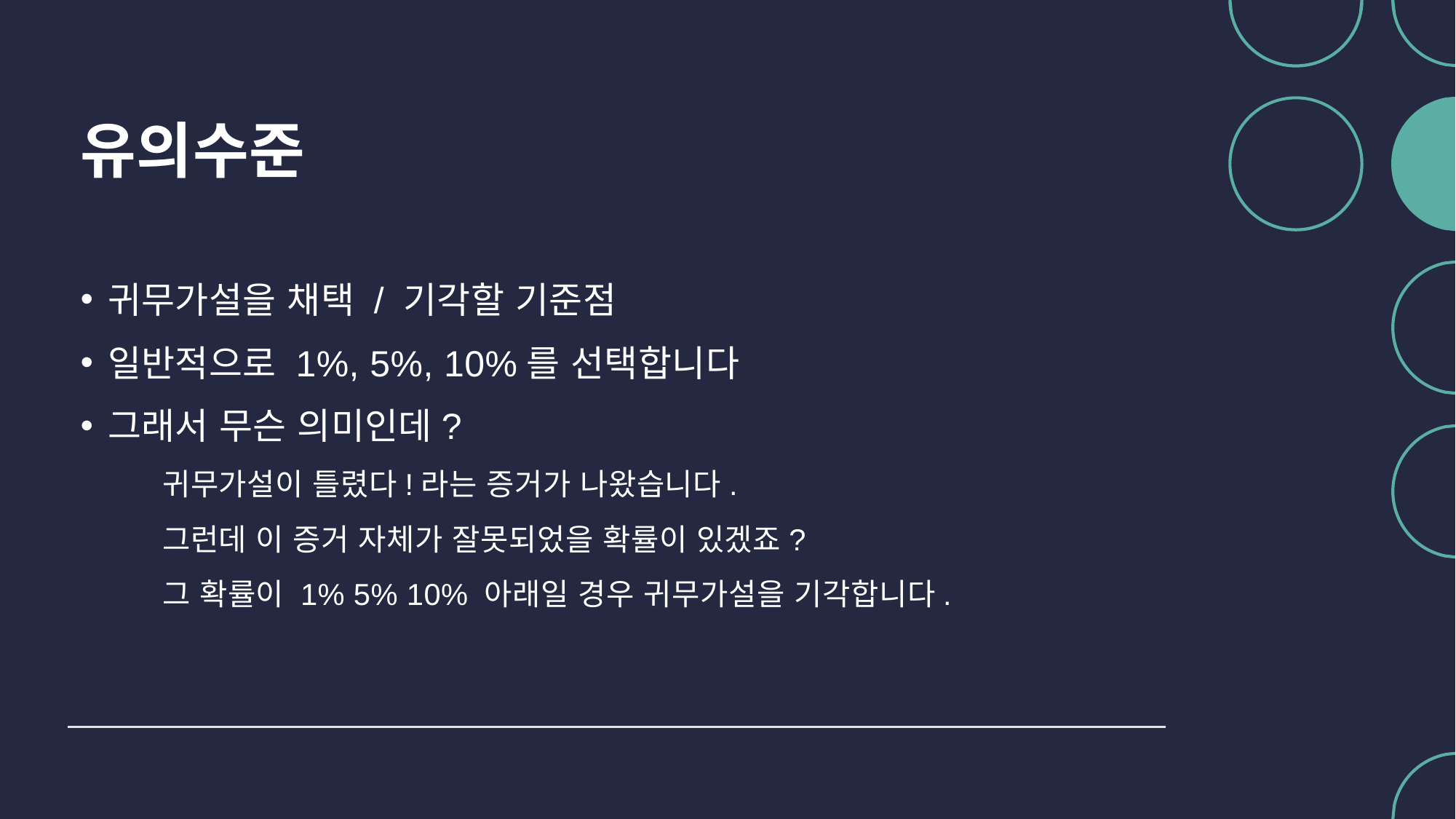

# 유의수준
귀무가설을 채택 / 기각할 기준점
일반적으로 1%, 5%, 10%를 선택합니다
그래서 무슨 의미인데?
귀무가설이 틀렸다!라는 증거가 나왔습니다.
그런데 이 증거 자체가 잘못되었을 확률이 있겠죠?
그 확률이 1% 5% 10% 아래일 경우 귀무가설을 기각합니다.